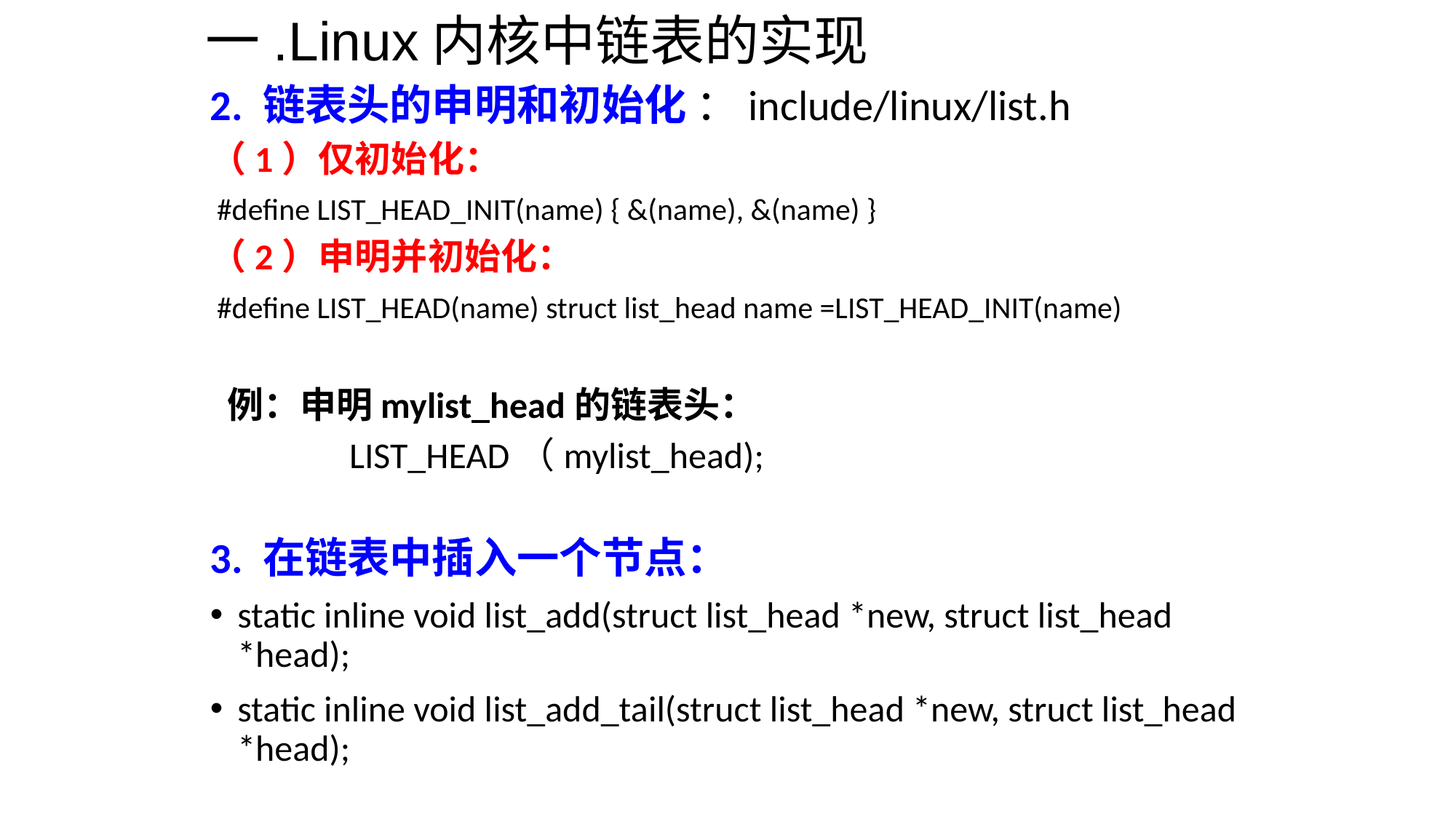

# 一.Linux内核中链表的实现
2. 链表头的申明和初始化 ：include/linux/list.h
（1）仅初始化：
 #define LIST_HEAD_INIT(name) { &(name), &(name) }
（2）申明并初始化：
 #define LIST_HEAD(name) struct list_head name =LIST_HEAD_INIT(name)

 例：申明mylist_head的链表头：
                 LIST_HEAD（mylist_head);

3. 在链表中插入一个节点：
static inline void list_add(struct list_head *new, struct list_head *head);
static inline void list_add_tail(struct list_head *new, struct list_head *head);